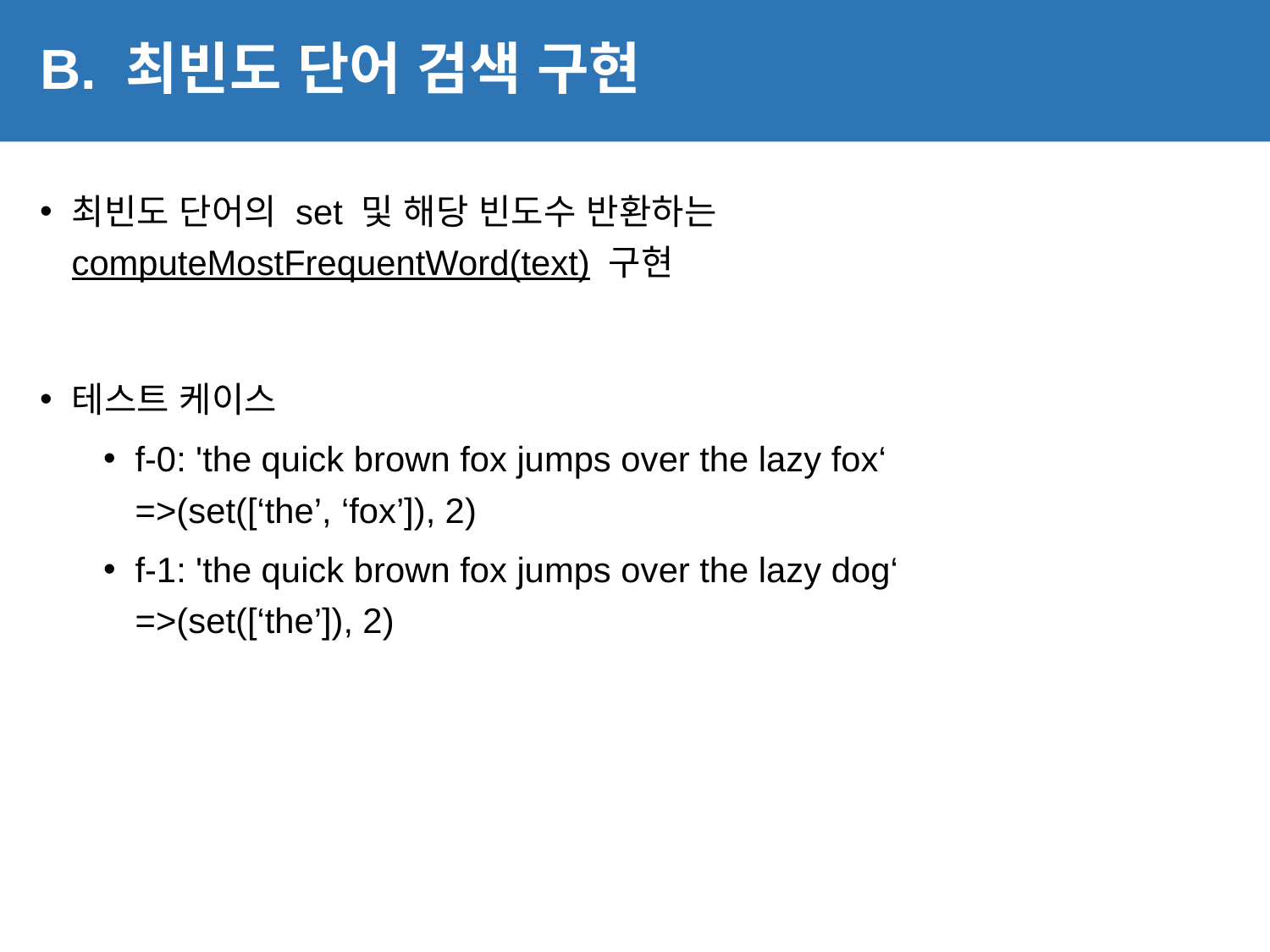

# B. 최빈도 단어 검색 구현
13
최빈도 단어의 set 및 해당 빈도수 반환하는 computeMostFrequentWord(text) 구현

테스트 케이스
f-0: 'the quick brown fox jumps over the lazy fox‘
=>(set([‘the’, ‘fox’]), 2)
f-1: 'the quick brown fox jumps over the lazy dog‘
=>(set([‘the’]), 2)